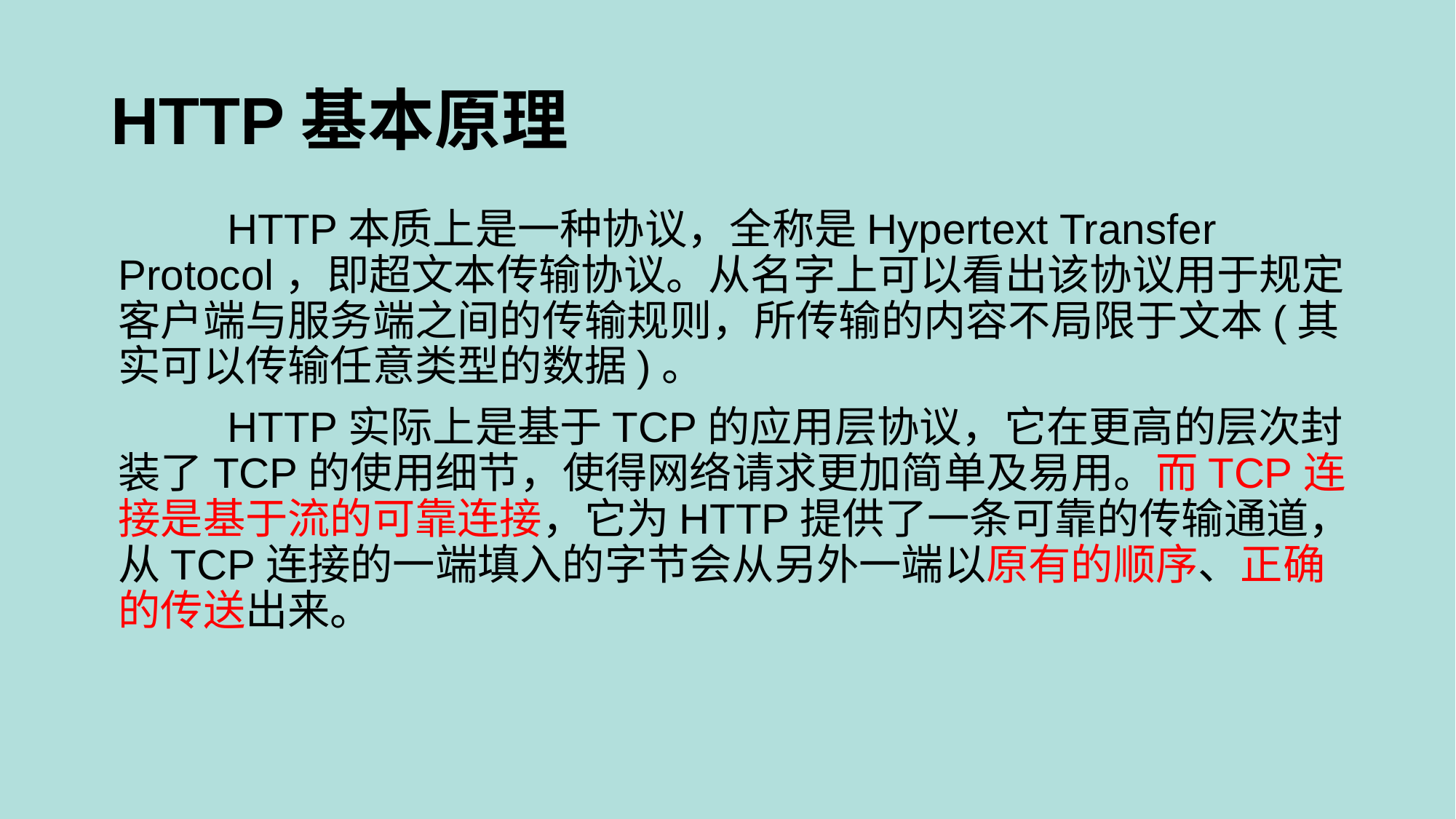

# HTTP基本原理
	HTTP本质上是一种协议，全称是Hypertext Transfer Protocol，即超文本传输协议。从名字上可以看出该协议用于规定客户端与服务端之间的传输规则，所传输的内容不局限于文本(其实可以传输任意类型的数据)。
	HTTP实际上是基于TCP的应用层协议，它在更高的层次封装了TCP的使用细节，使得网络请求更加简单及易用。而TCP连接是基于流的可靠连接，它为HTTP提供了一条可靠的传输通道，从TCP连接的一端填入的字节会从另外一端以原有的顺序、正确的传送出来。